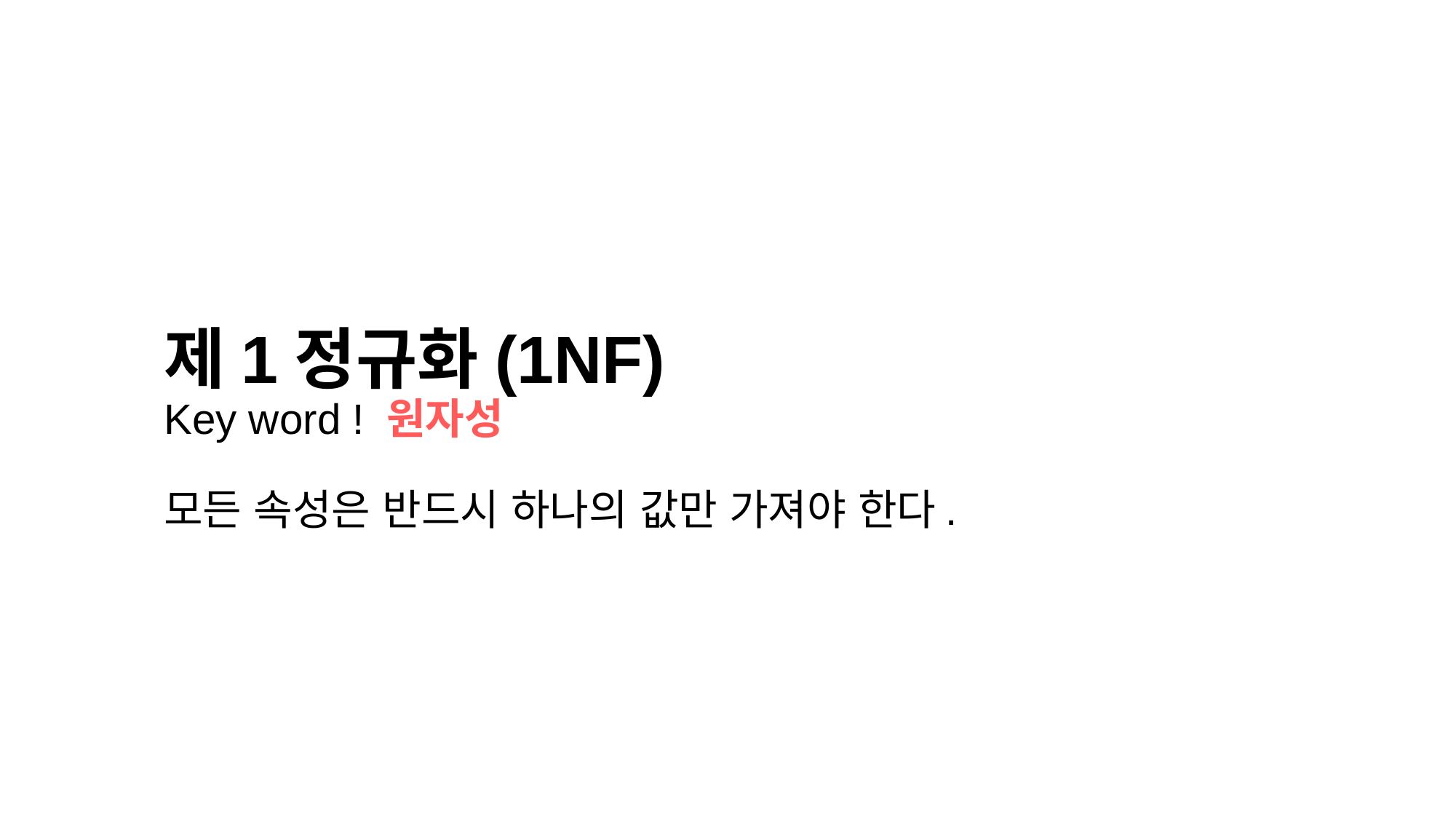

제1정규화(1NF)
Key word ! 원자성

모든 속성은 반드시 하나의 값만 가져야 한다.